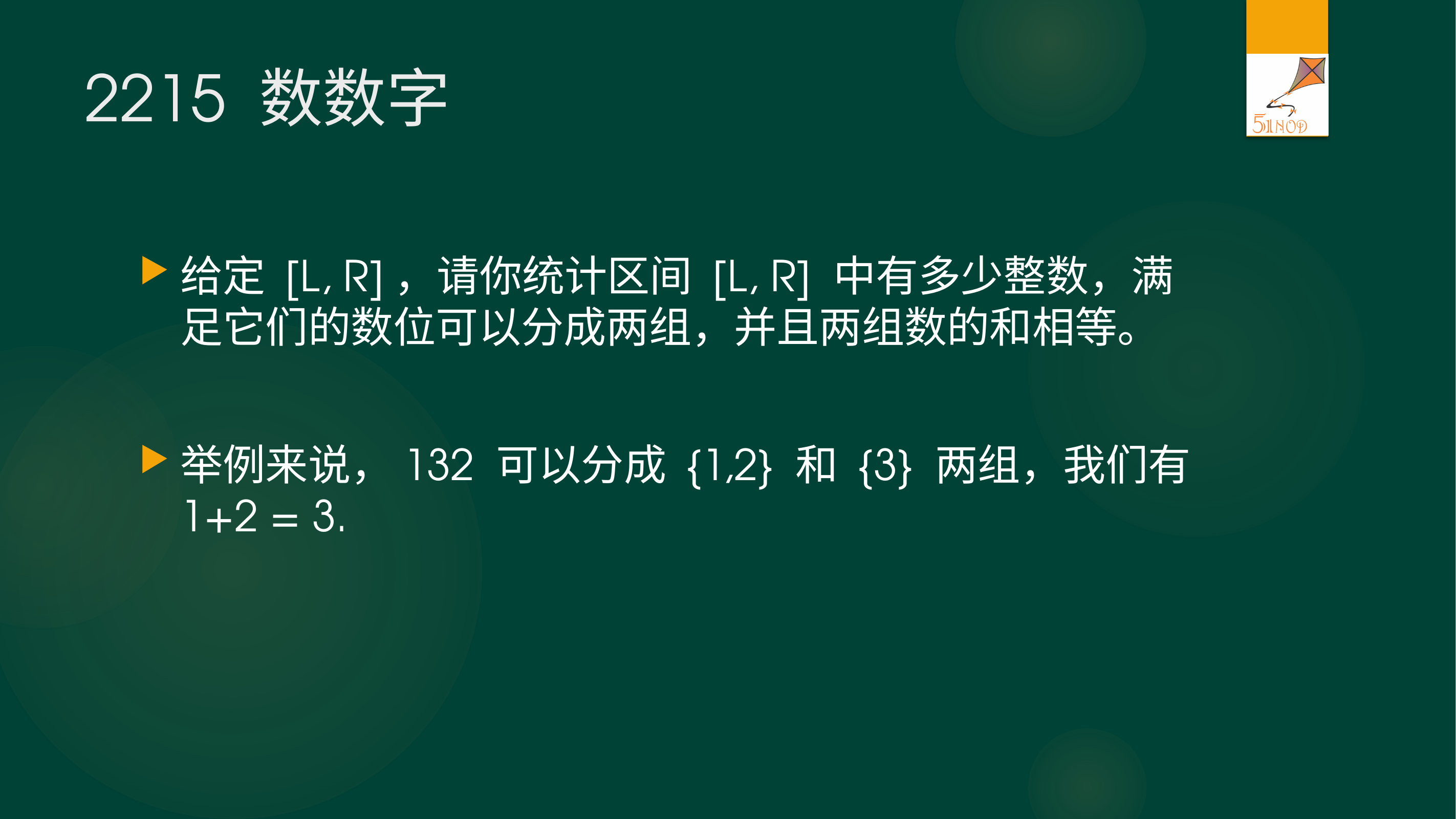

# 2215 数数字
给定 [L, R]，请你统计区间 [L, R] 中有多少整数，满足它们的数位可以分成两组，并且两组数的和相等。

举例来说，132 可以分成 {1,2} 和 {3} 两组，我们有 1+2 = 3.